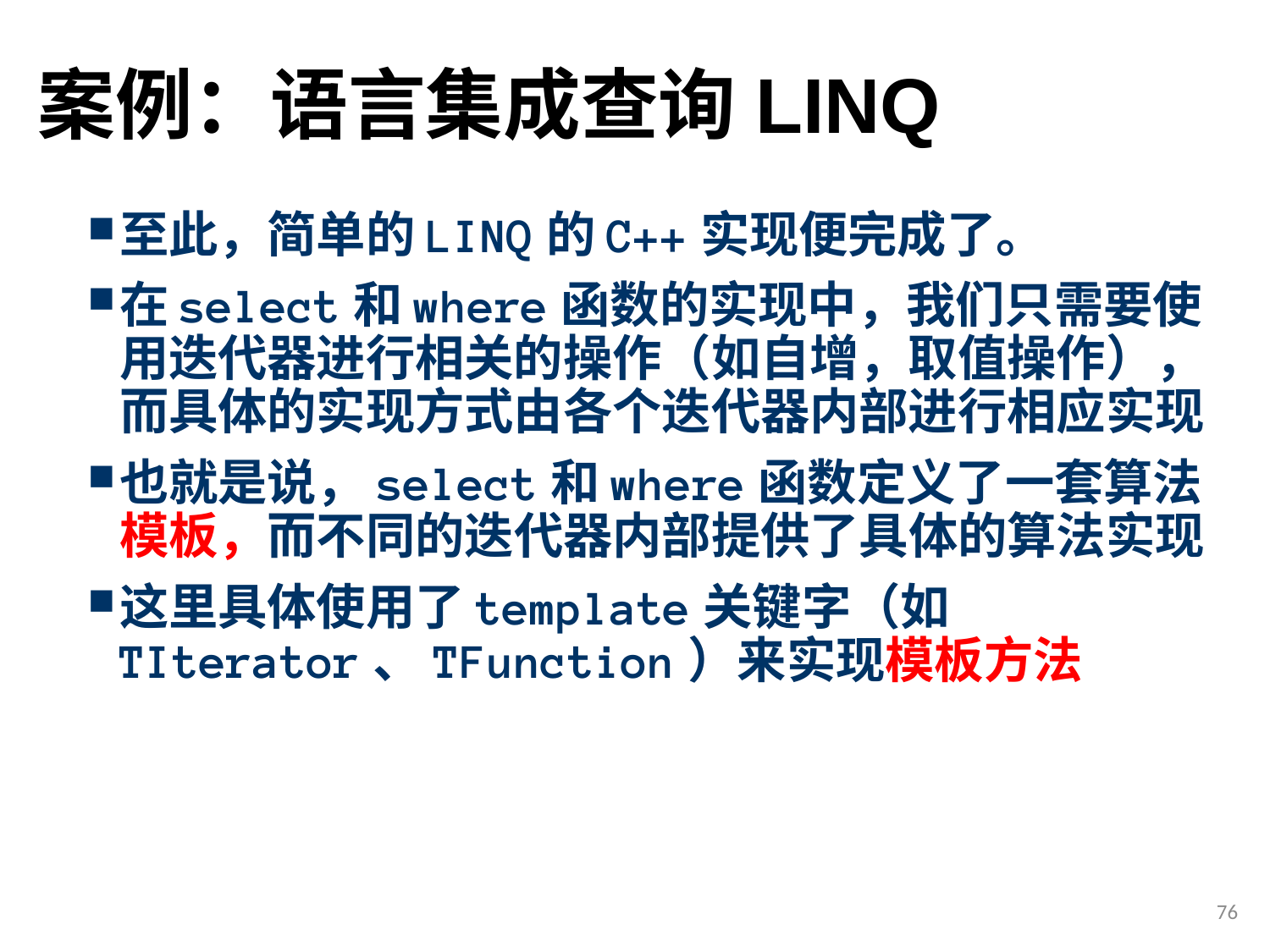

# 案例：语言集成查询LINQ
至此，简单的LINQ的C++实现便完成了。
在select和where函数的实现中，我们只需要使用迭代器进行相关的操作（如自增，取值操作），而具体的实现方式由各个迭代器内部进行相应实现
也就是说，select和where函数定义了一套算法模板，而不同的迭代器内部提供了具体的算法实现
这里具体使用了template关键字（如TIterator、TFunction）来实现模板方法
76